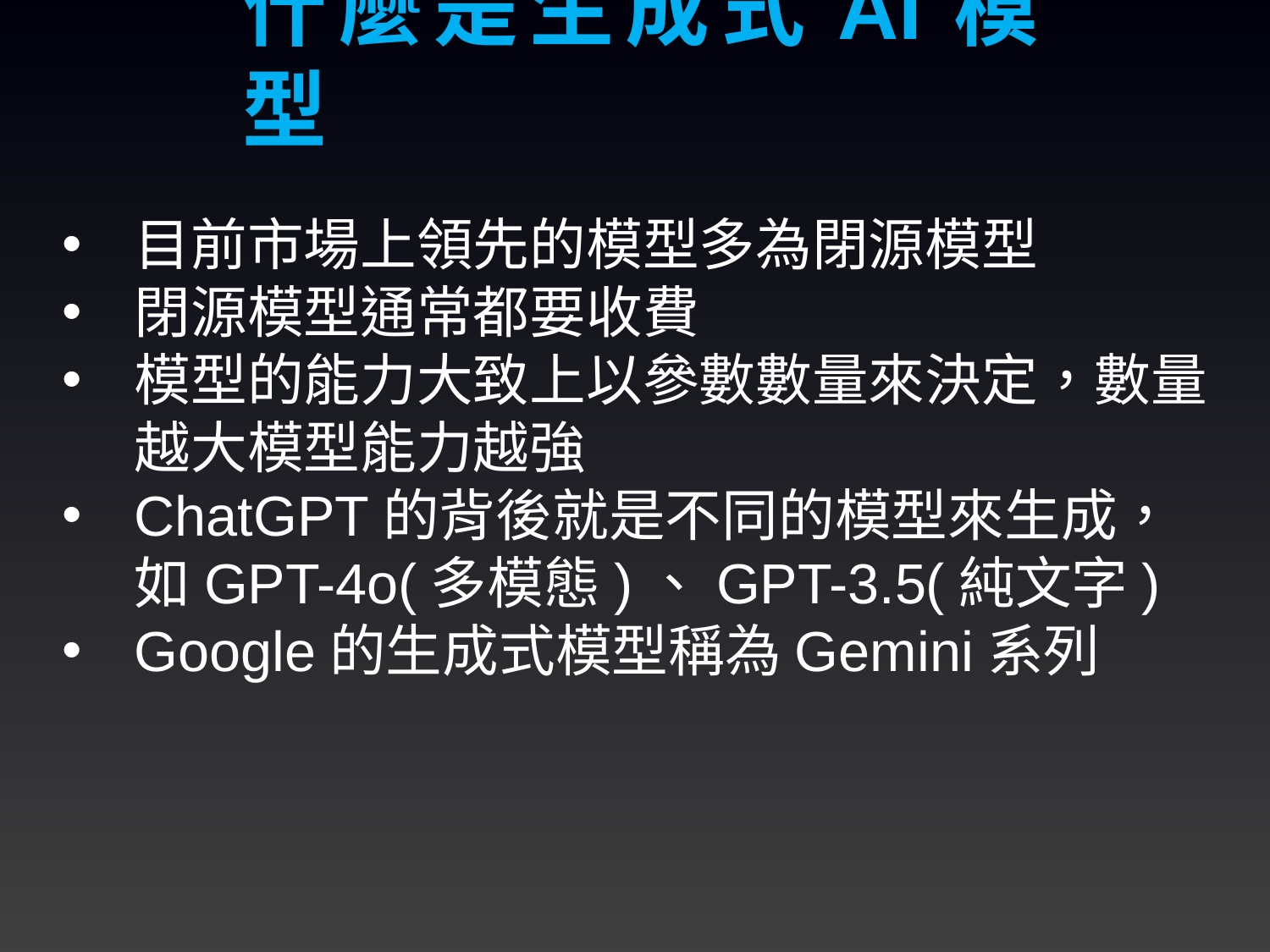

什麼是生成式AI模型
目前市場上領先的模型多為閉源模型
閉源模型通常都要收費
模型的能力大致上以參數數量來決定，數量越大模型能力越強
ChatGPT的背後就是不同的模型來生成，如GPT-4o(多模態)、GPT-3.5(純文字)
Google的生成式模型稱為Gemini系列